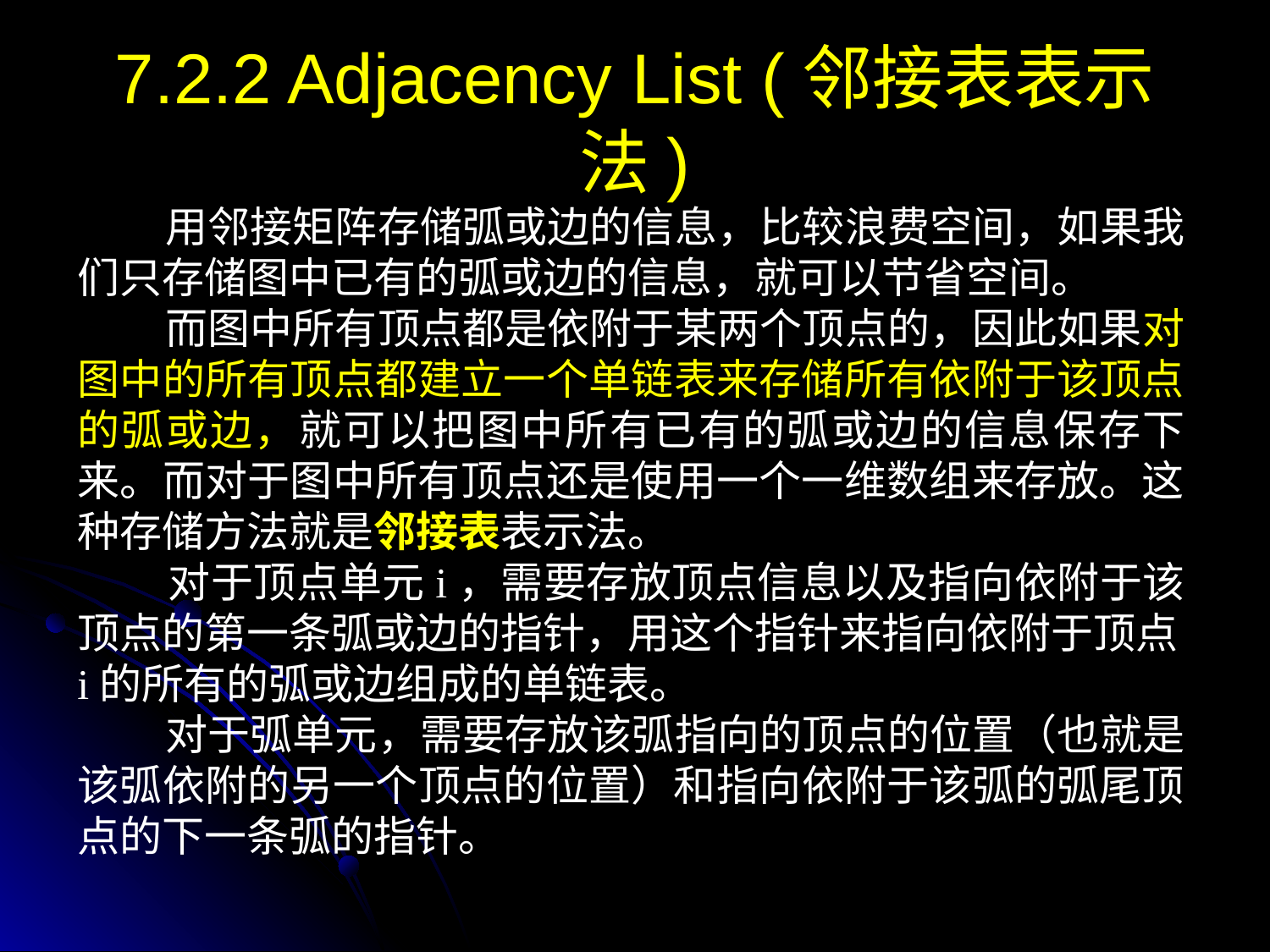

# 7.2.2 Adjacency List (邻接表表示法)
        用邻接矩阵存储弧或边的信息，比较浪费空间，如果我们只存储图中已有的弧或边的信息，就可以节省空间。
        而图中所有顶点都是依附于某两个顶点的，因此如果对图中的所有顶点都建立一个单链表来存储所有依附于该顶点的弧或边，就可以把图中所有已有的弧或边的信息保存下来。而对于图中所有顶点还是使用一个一维数组来存放。这种存储方法就是邻接表表示法。
        对于顶点单元i，需要存放顶点信息以及指向依附于该顶点的第一条弧或边的指针，用这个指针来指向依附于顶点i的所有的弧或边组成的单链表。
        对于弧单元，需要存放该弧指向的顶点的位置（也就是该弧依附的另一个顶点的位置）和指向依附于该弧的弧尾顶点的下一条弧的指针。